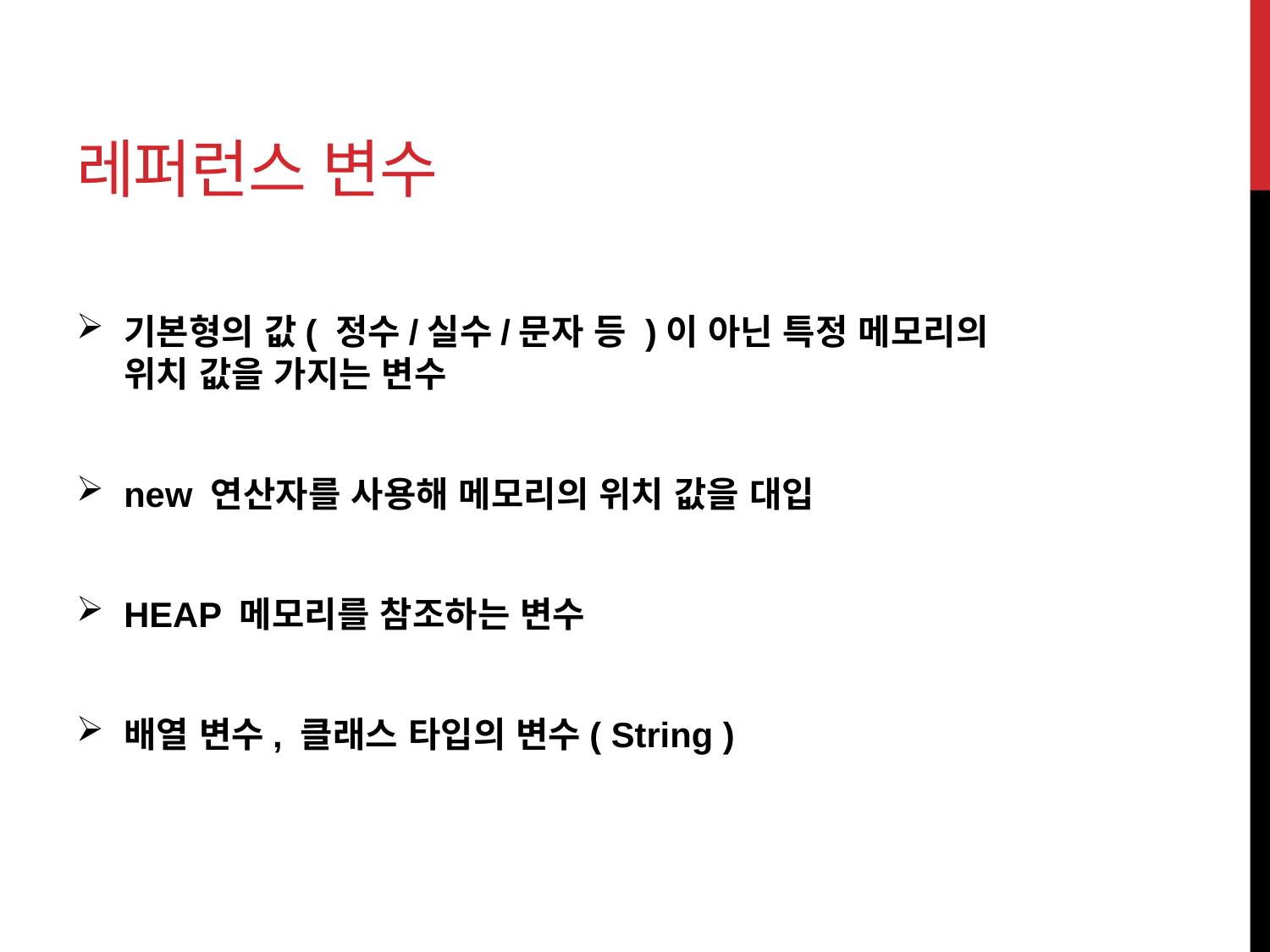

# 레퍼런스 변수

기본형의 값( 정수/실수/문자 등 )이 아닌 특정 메모리의
위치 값을 가지는 변수

new 연산자를 사용해 메모리의 위치 값을 대입

HEAP 메모리를 참조하는 변수

배열 변수, 클래스 타입의 변수( String )